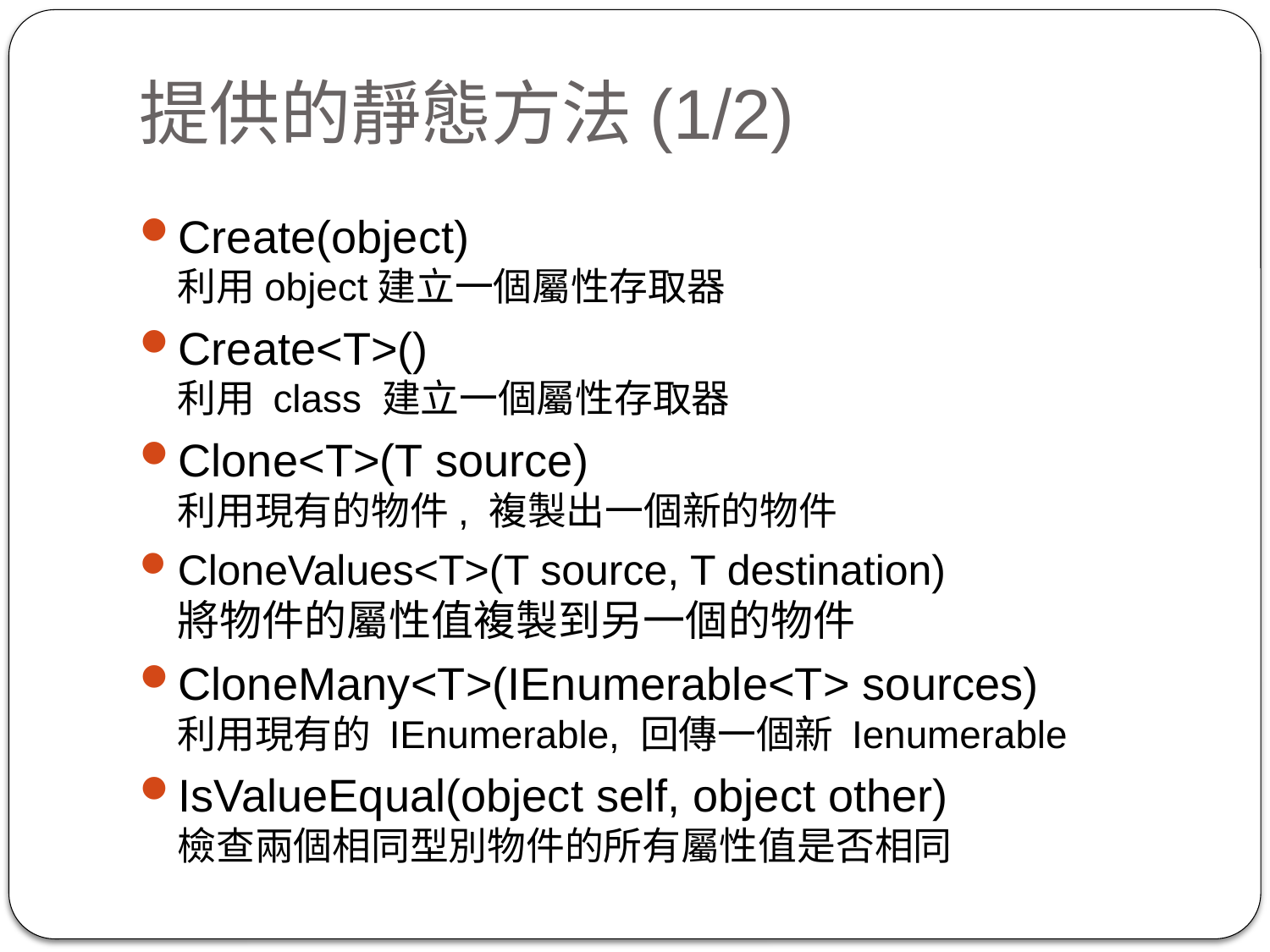

# 提供的靜態方法(1/2)
Create(object)
利用object建立一個屬性存取器
Create<T>()
利用 class 建立一個屬性存取器
Clone<T>(T source)
利用現有的物件, 複製出一個新的物件
CloneValues<T>(T source, T destination)
將物件的屬性值複製到另一個的物件
CloneMany<T>(IEnumerable<T> sources)
利用現有的 IEnumerable, 回傳一個新 Ienumerable
IsValueEqual(object self, object other)
檢查兩個相同型別物件的所有屬性值是否相同